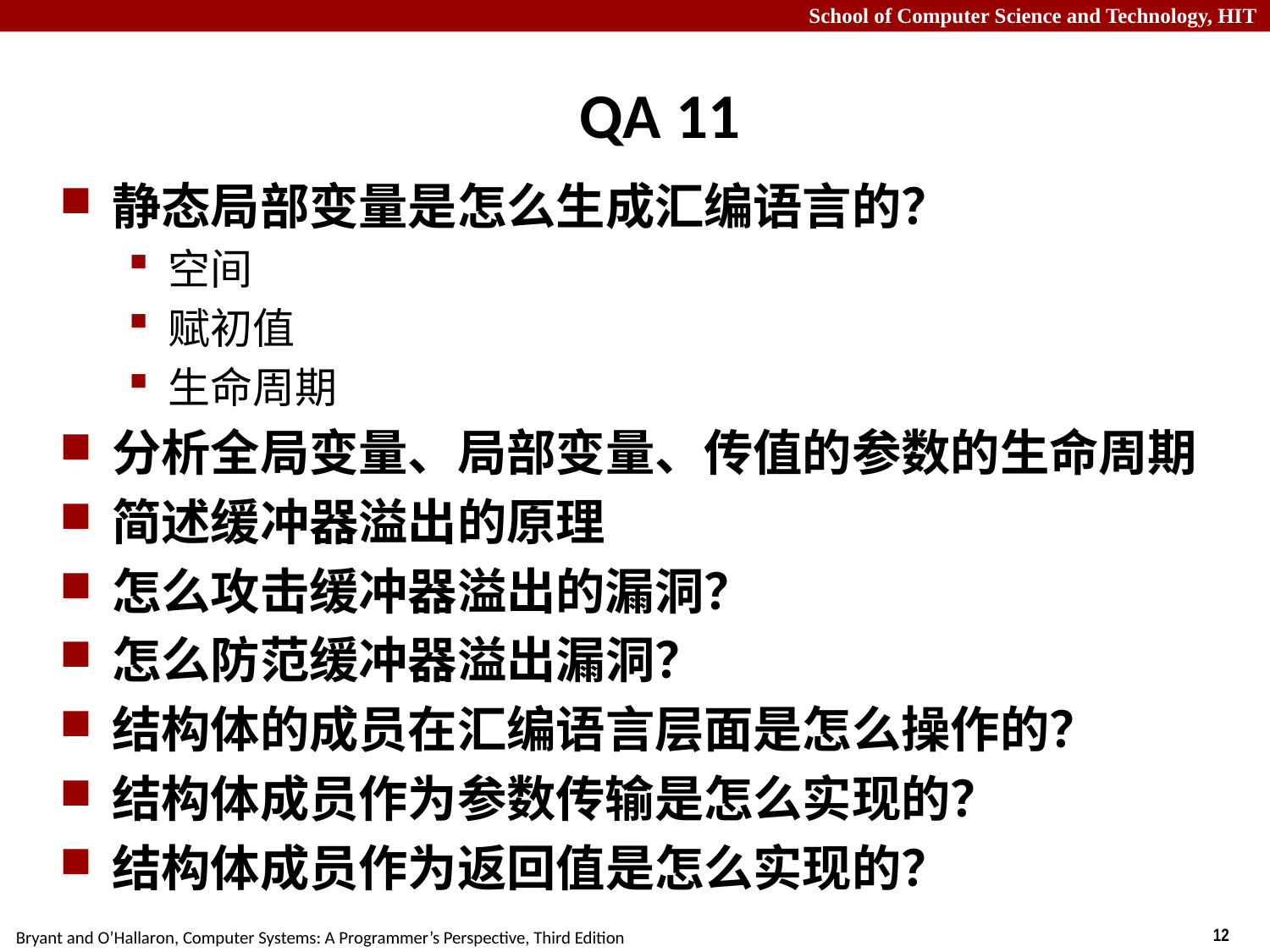

# QA 11
静态局部变量是怎么生成汇编语言的？
空间
赋初值
生命周期
分析全局变量、局部变量、传值的参数的生命周期
简述缓冲器溢出的原理
怎么攻击缓冲器溢出的漏洞？
怎么防范缓冲器溢出漏洞？
结构体的成员在汇编语言层面是怎么操作的？
结构体成员作为参数传输是怎么实现的？
结构体成员作为返回值是怎么实现的？